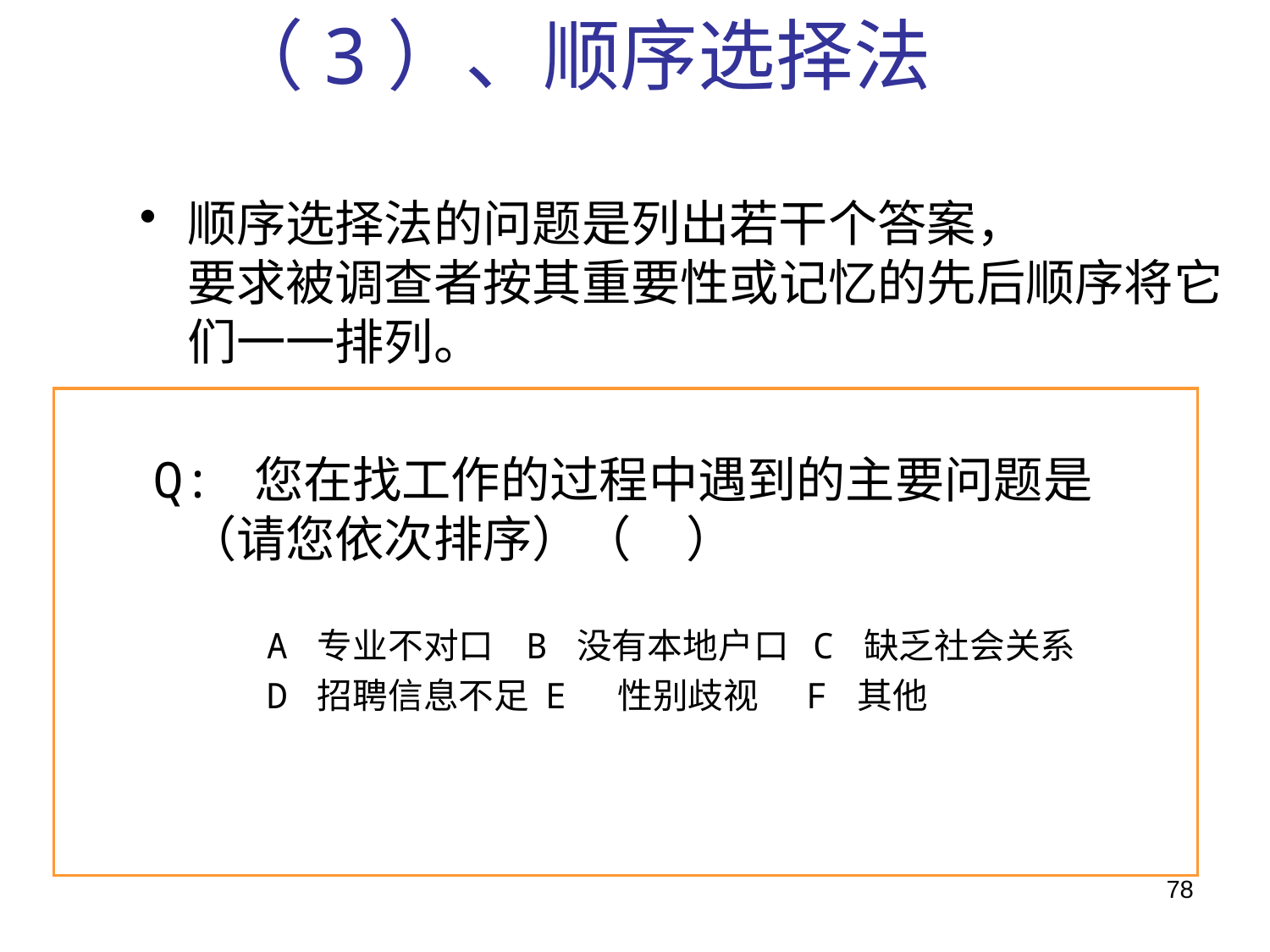

# （3）、顺序选择法
顺序选择法的问题是列出若干个答案，
要求被调查者按其重要性或记忆的先后顺序将它们一一排列。

 Q: 您在找工作的过程中遇到的主要问题是        （请您依次排序）（     ）

A 专业不对口   B 没有本地户口  C 缺乏社会关系
D 招聘信息不足 E  性别歧视     F 其他

78